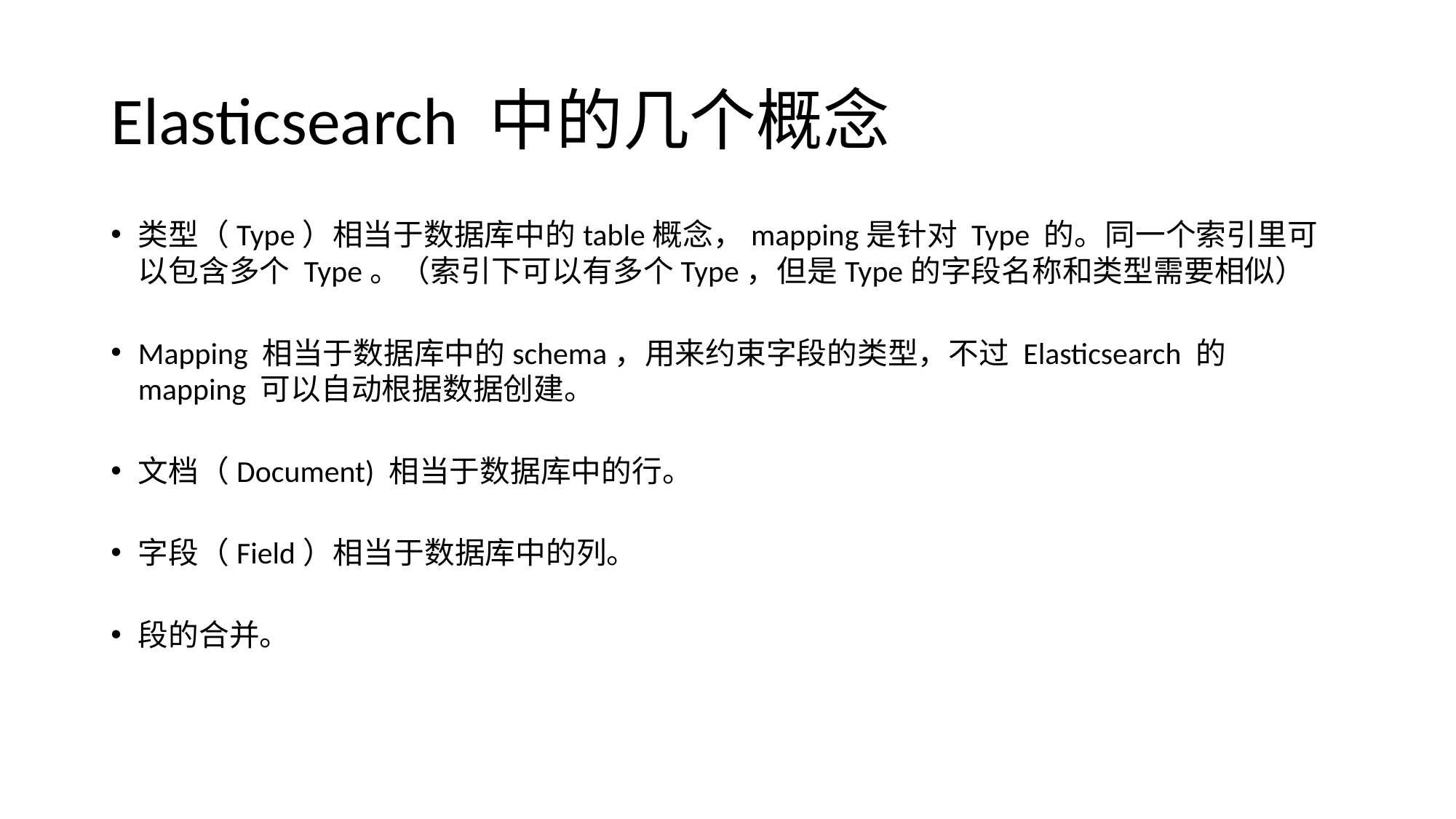

# Elasticsearch 中的几个概念
类型（Type）相当于数据库中的table概念，mapping是针对 Type 的。同一个索引里可以包含多个 Type。（索引下可以有多个Type，但是Type的字段名称和类型需要相似）
Mapping 相当于数据库中的schema，用来约束字段的类型，不过 Elasticsearch 的 mapping 可以自动根据数据创建。
文档（Document) 相当于数据库中的行。
字段（Field）相当于数据库中的列。
段的合并。